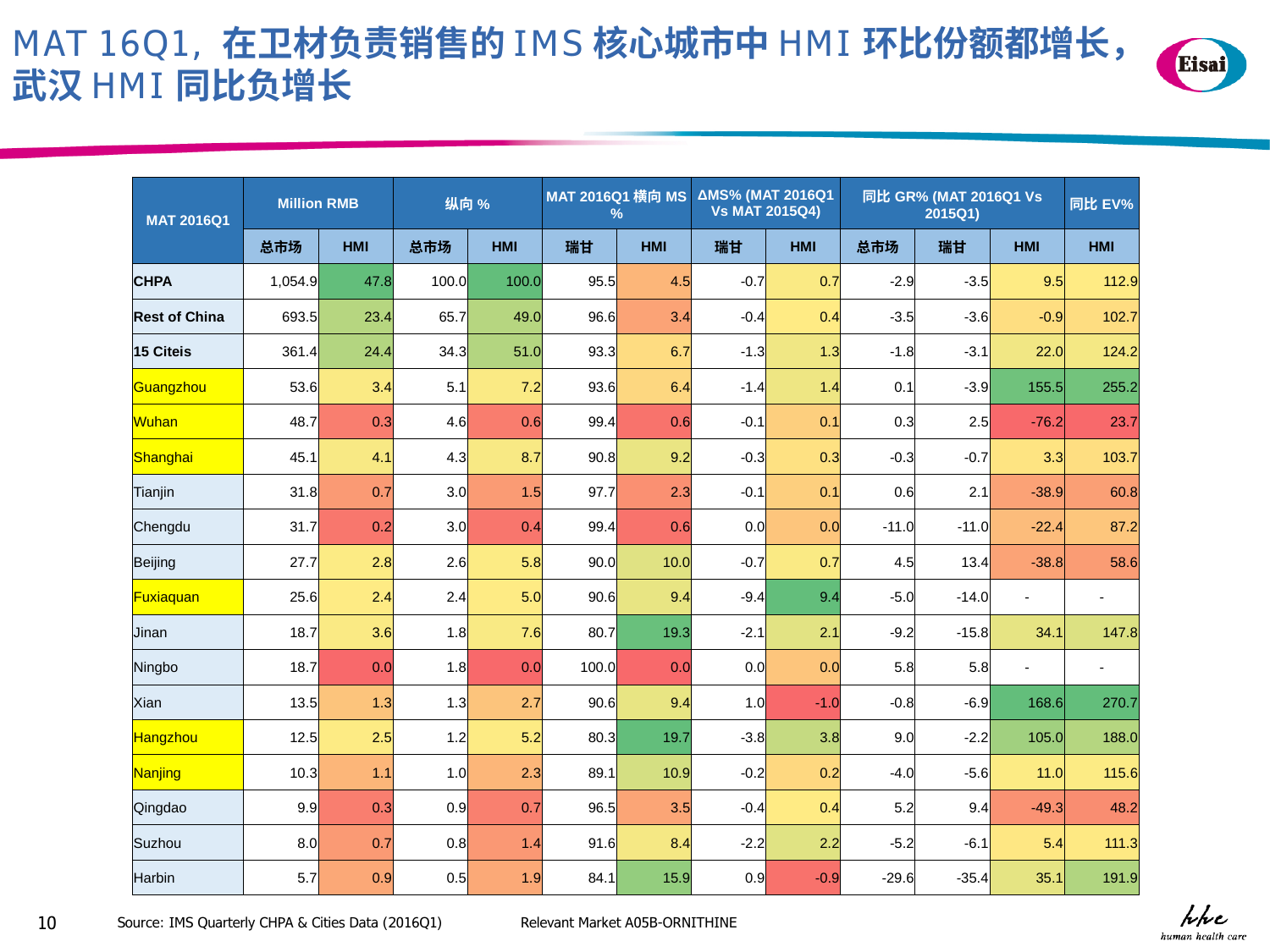

MAT 16Q1, 在卫材负责销售的IMS核心城市中HMI环比份额都增长，武汉HMI同比负增长
| MAT 2016Q1 | Million RMB |  | 纵向% |  | MAT 2016Q1横向MS% |  | ΔMS% (MAT 2016Q1 Vs MAT 2015Q4) |  | 同比GR% (MAT 2016Q1 Vs 2015Q1) |  |  | 同比EV% |
| --- | --- | --- | --- | --- | --- | --- | --- | --- | --- | --- | --- | --- |
|  | 总市场 | HMI | 总市场 | HMI | 瑞甘 | HMI | 瑞甘 | HMI | 总市场 | 瑞甘 | HMI | HMI |
| CHPA | 1,054.9 | 47.8 | 100.0 | 100.0 | 95.5 | 4.5 | -0.7 | 0.7 | -2.9 | -3.5 | 9.5 | 112.9 |
| Rest of China | 693.5 | 23.4 | 65.7 | 49.0 | 96.6 | 3.4 | -0.4 | 0.4 | -3.5 | -3.6 | -0.9 | 102.7 |
| 15 Citeis | 361.4 | 24.4 | 34.3 | 51.0 | 93.3 | 6.7 | -1.3 | 1.3 | -1.8 | -3.1 | 22.0 | 124.2 |
| Guangzhou | 53.6 | 3.4 | 5.1 | 7.2 | 93.6 | 6.4 | -1.4 | 1.4 | 0.1 | -3.9 | 155.5 | 255.2 |
| Wuhan | 48.7 | 0.3 | 4.6 | 0.6 | 99.4 | 0.6 | -0.1 | 0.1 | 0.3 | 2.5 | -76.2 | 23.7 |
| Shanghai | 45.1 | 4.1 | 4.3 | 8.7 | 90.8 | 9.2 | -0.3 | 0.3 | -0.3 | -0.7 | 3.3 | 103.7 |
| Tianjin | 31.8 | 0.7 | 3.0 | 1.5 | 97.7 | 2.3 | -0.1 | 0.1 | 0.6 | 2.1 | -38.9 | 60.8 |
| Chengdu | 31.7 | 0.2 | 3.0 | 0.4 | 99.4 | 0.6 | 0.0 | 0.0 | -11.0 | -11.0 | -22.4 | 87.2 |
| Beijing | 27.7 | 2.8 | 2.6 | 5.8 | 90.0 | 10.0 | -0.7 | 0.7 | 4.5 | 13.4 | -38.8 | 58.6 |
| Fuxiaquan | 25.6 | 2.4 | 2.4 | 5.0 | 90.6 | 9.4 | -9.4 | 9.4 | -5.0 | -14.0 | - | - |
| Jinan | 18.7 | 3.6 | 1.8 | 7.6 | 80.7 | 19.3 | -2.1 | 2.1 | -9.2 | -15.8 | 34.1 | 147.8 |
| Ningbo | 18.7 | 0.0 | 1.8 | 0.0 | 100.0 | 0.0 | 0.0 | 0.0 | 5.8 | 5.8 | - | - |
| Xian | 13.5 | 1.3 | 1.3 | 2.7 | 90.6 | 9.4 | 1.0 | -1.0 | -0.8 | -6.9 | 168.6 | 270.7 |
| Hangzhou | 12.5 | 2.5 | 1.2 | 5.2 | 80.3 | 19.7 | -3.8 | 3.8 | 9.0 | -2.2 | 105.0 | 188.0 |
| Nanjing | 10.3 | 1.1 | 1.0 | 2.3 | 89.1 | 10.9 | -0.2 | 0.2 | -4.0 | -5.6 | 11.0 | 115.6 |
| Qingdao | 9.9 | 0.3 | 0.9 | 0.7 | 96.5 | 3.5 | -0.4 | 0.4 | 5.2 | 9.4 | -49.3 | 48.2 |
| Suzhou | 8.0 | 0.7 | 0.8 | 1.4 | 91.6 | 8.4 | -2.2 | 2.2 | -5.2 | -6.1 | 5.4 | 111.3 |
| Harbin | 5.7 | 0.9 | 0.5 | 1.9 | 84.1 | 15.9 | 0.9 | -0.9 | -29.6 | -35.4 | 35.1 | 191.9 |
Source: IMS Quarterly CHPA & Cities Data (2016Q1)
 Relevant Market A05B-ORNITHINE
10